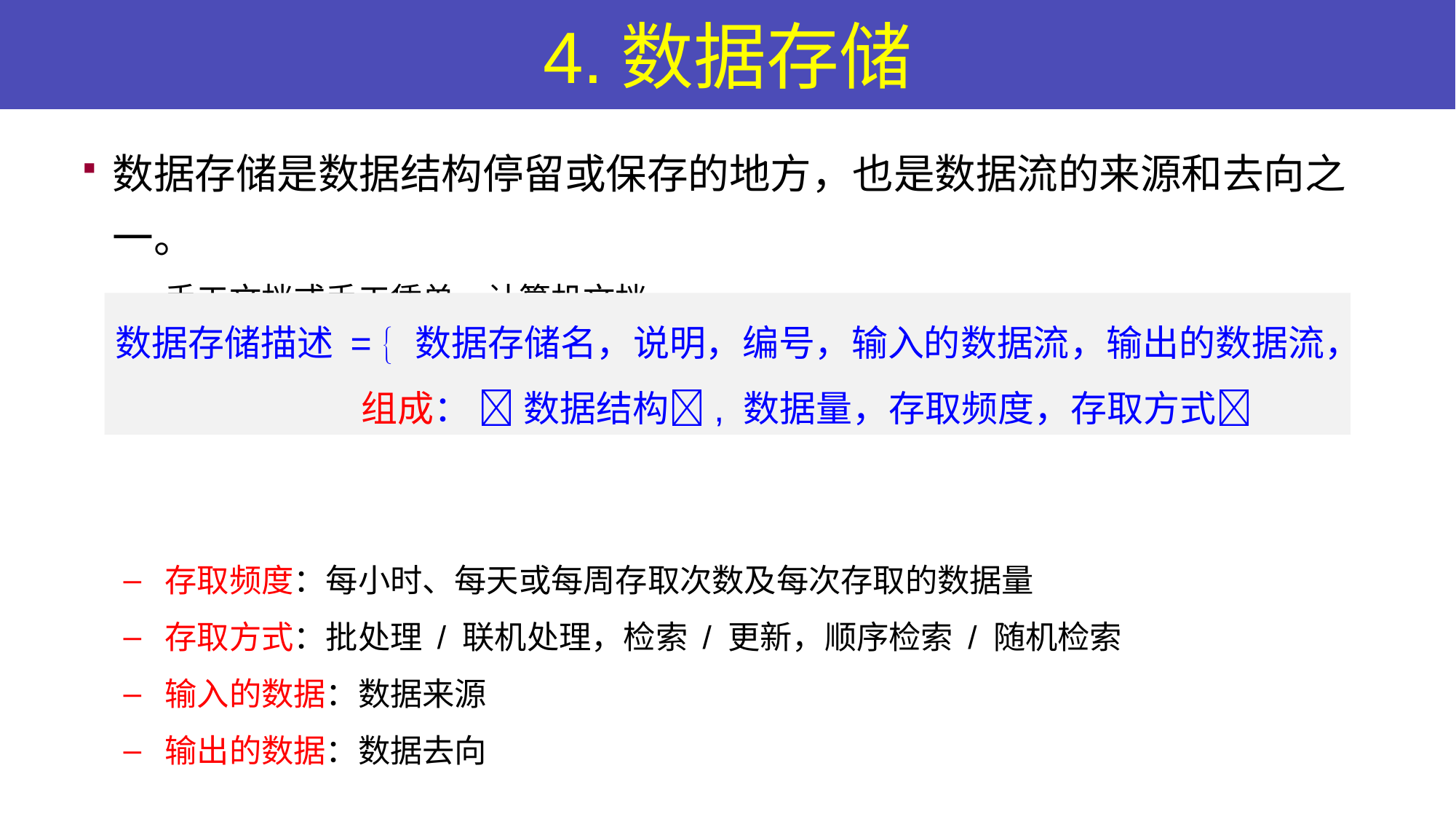

# 4.数据存储
数据存储是数据结构停留或保存的地方，也是数据流的来源和去向之一。
手工文档或手工凭单，计算机文档

存取频度：每小时、每天或每周存取次数及每次存取的数据量
存取方式：批处理 / 联机处理，检索 / 更新，顺序检索 / 随机检索
输入的数据：数据来源
输出的数据：数据去向
数据存储描述 = { 数据存储名，说明，编号，输入的数据流，输出的数据流，
                             组成： { 数据结构}, 数据量，存取频度，存取方式}
28